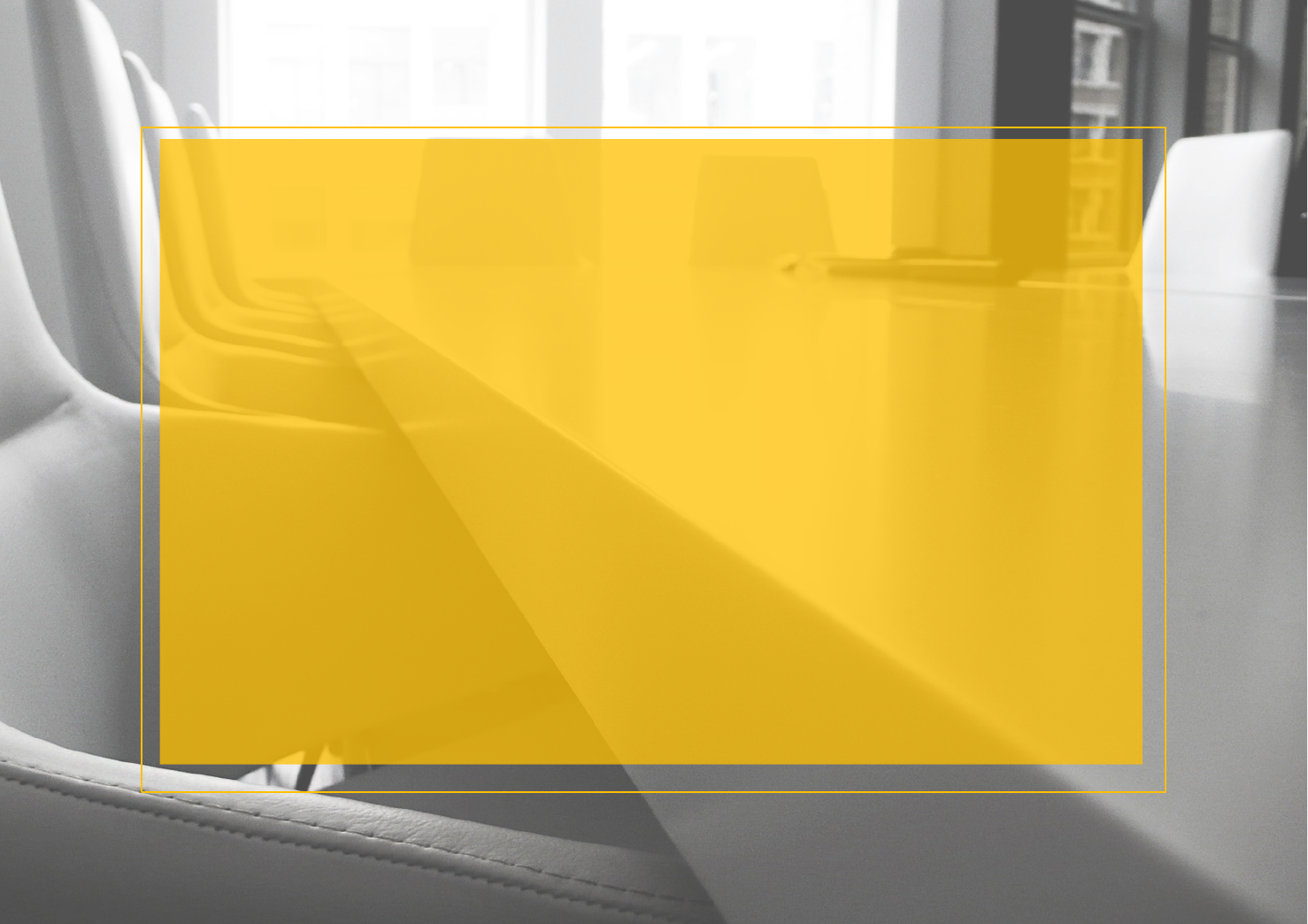

NEXT
2부. 프로그램 시연
3부. Q & A